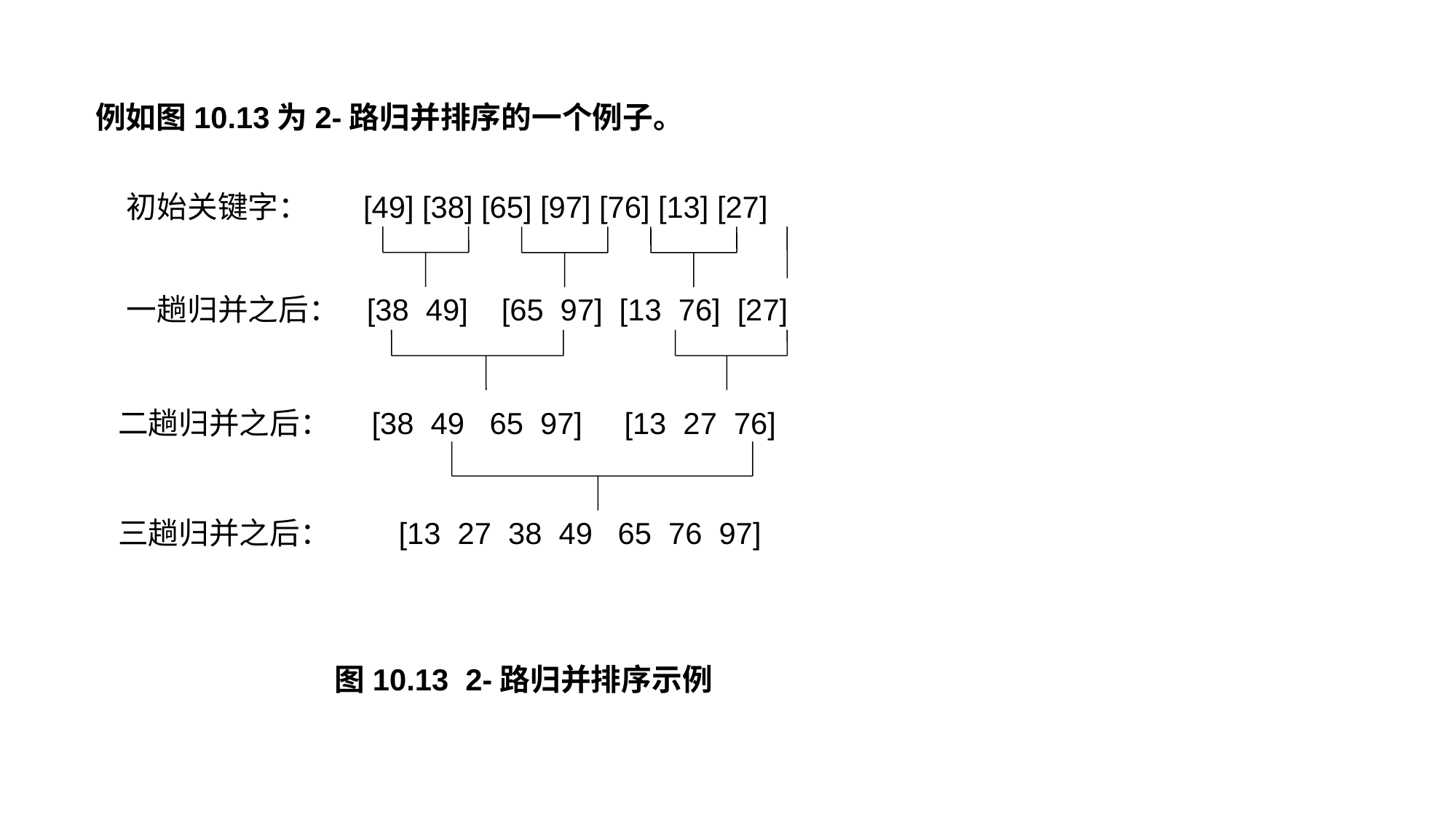

例如图10.13为2-路归并排序的一个例子。
初始关键字：       [49] [38] [65] [97] [76] [13] [27]

一趟归并之后：   [38  49]    [65  97]  [13  76]  [27]

二趟归并之后：     [38  49   65  97]     [13  27  76]

三趟归并之后：         [13  27  38  49   65  76  97]
图10.13  2-路归并排序示例